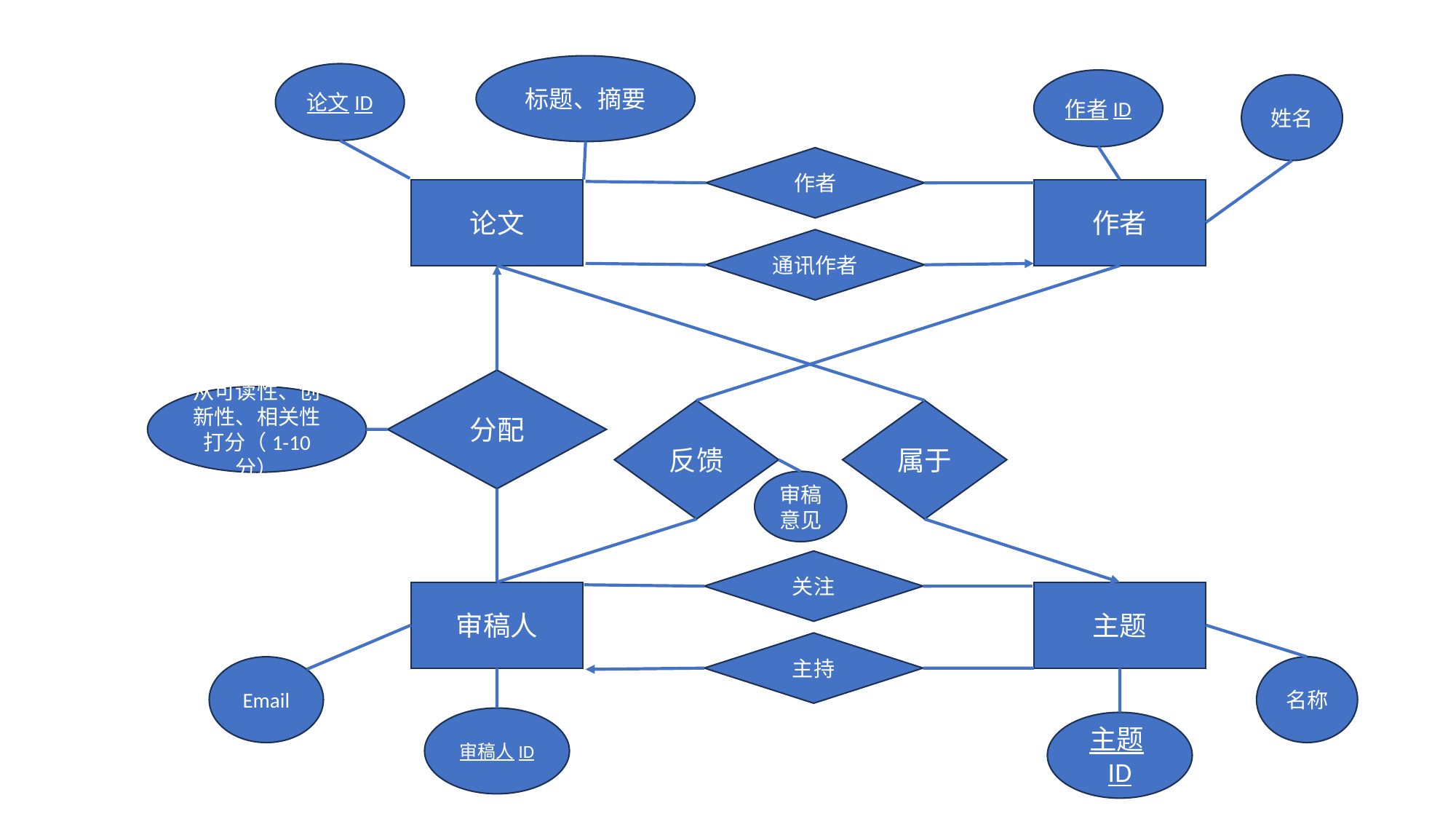

标题、摘要
论文ID
作者ID
姓名
作者
论文
作者
通讯作者
分配
从可读性、创新性、相关性打分（1-10 分）
反馈
属于
审稿意见
关注
审稿人
主题
主持
名称
Email
审稿人ID
主题ID